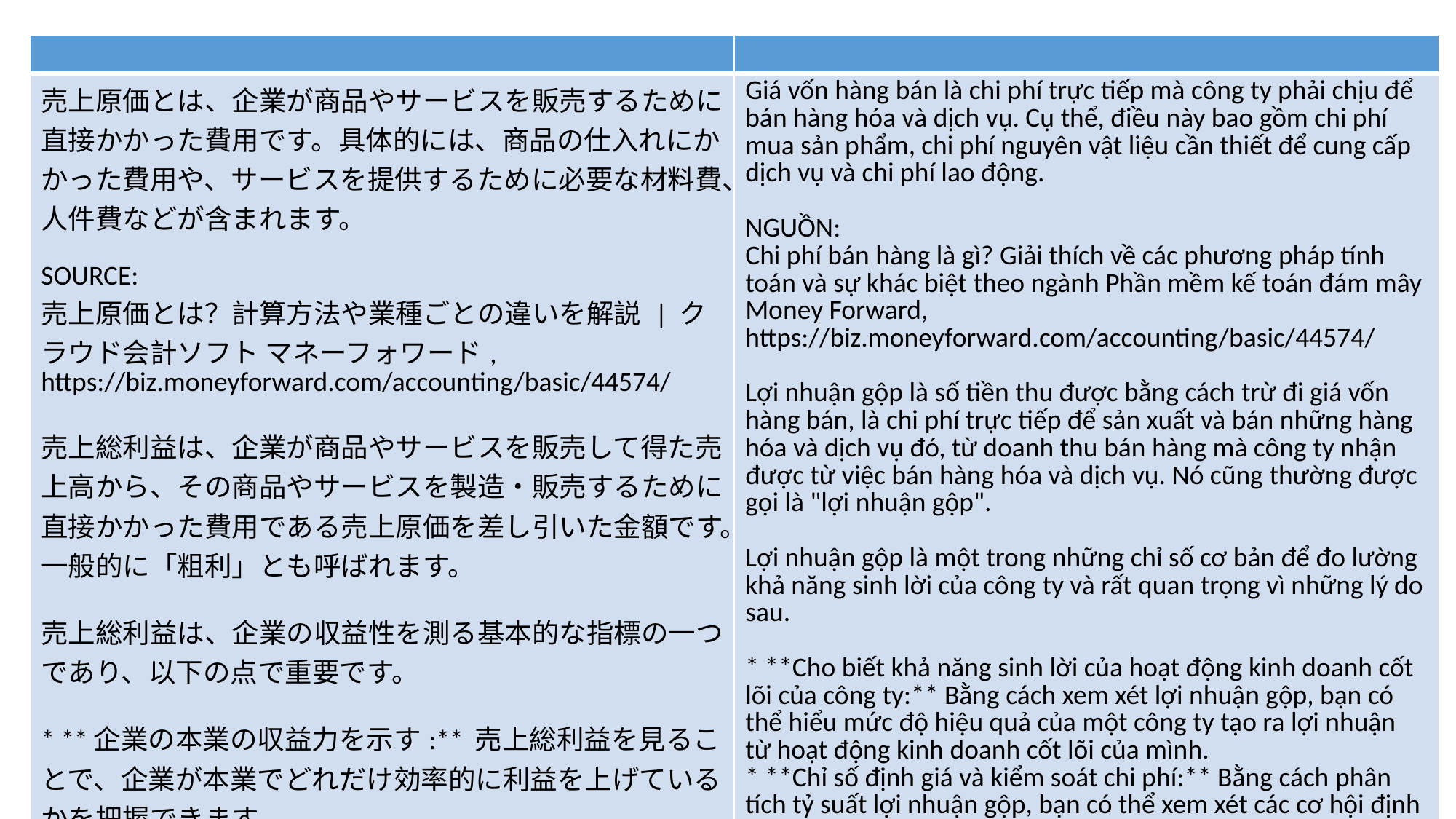

|  |  |
| --- | --- |
| 売上原価とは、企業が商品やサービスを販売するために直接かかった費用です。具体的には、商品の仕入れにかかった費用や、サービスを提供するために必要な材料費、人件費などが含まれます。 SOURCE: 売上原価とは？計算方法や業種ごとの違いを解説 | クラウド会計ソフト マネーフォワード, https://biz.moneyforward.com/accounting/basic/44574/ 売上総利益は、企業が商品やサービスを販売して得た売上高から、その商品やサービスを製造・販売するために直接かかった費用である売上原価を差し引いた金額です。一般的に「粗利」とも呼ばれます。 売上総利益は、企業の収益性を測る基本的な指標の一つであり、以下の点で重要です。 \* \*\*企業の本業の収益力を示す:\*\* 売上総利益を見ることで、企業が本業でどれだけ効率的に利益を上げているかを把握できます。 \* \*\*価格設定やコスト管理の指標となる:\*\* 売上総利益率を分析することで、適切な価格設定やコスト削減の余地を検討できます。 \* \*\*他の利益との関係性を示す:\*\* 売上総利益は、営業利益や経常利益、税引前当期利益、当期純利益といった他の利益の計算の基となります。 売上総利益は、企業の業種や事業規模によって大きく異なるため、複数の企業を比較する際には、売上総利益率を用いると便利です。 SOURCE: 売上総利益（粗利益）とは？計算方法や他の利益との違い | クラウド会計ソフト マネーフォワード, https://biz.moneyforward.com/accounting/basic/38796/ | Giá vốn hàng bán là chi phí trực tiếp mà công ty phải chịu để bán hàng hóa và dịch vụ. Cụ thể, điều này bao gồm chi phí mua sản phẩm, chi phí nguyên vật liệu cần thiết để cung cấp dịch vụ và chi phí lao động. NGUỒN: Chi phí bán hàng là gì? Giải thích về các phương pháp tính toán và sự khác biệt theo ngành Phần mềm kế toán đám mây Money Forward, https://biz.moneyforward.com/accounting/basic/44574/ Lợi nhuận gộp là số tiền thu được bằng cách trừ đi giá vốn hàng bán, là chi phí trực tiếp để sản xuất và bán những hàng hóa và dịch vụ đó, từ doanh thu bán hàng mà công ty nhận được từ việc bán hàng hóa và dịch vụ. Nó cũng thường được gọi là "lợi nhuận gộp". Lợi nhuận gộp là một trong những chỉ số cơ bản để đo lường khả năng sinh lời của công ty và rất quan trọng vì những lý do sau. \* \*\*Cho biết khả năng sinh lời của hoạt động kinh doanh cốt lõi của công ty:\*\* Bằng cách xem xét lợi nhuận gộp, bạn có thể hiểu mức độ hiệu quả của một công ty tạo ra lợi nhuận từ hoạt động kinh doanh cốt lõi của mình. \* \*\*Chỉ số định giá và kiểm soát chi phí:\*\* Bằng cách phân tích tỷ suất lợi nhuận gộp, bạn có thể xem xét các cơ hội định giá và giảm chi phí phù hợp. \* \*\*Thể hiện mối quan hệ với các khoản lợi nhuận khác:\*\* Lợi nhuận gộp là cơ sở để tính toán các khoản lợi nhuận khác như lợi nhuận hoạt động, lợi nhuận thông thường, lợi nhuận trước thuế và lợi nhuận ròng. Vì lợi nhuận gộp thay đổi rất nhiều tùy thuộc vào ngành và quy mô kinh doanh của công ty nên việc sử dụng tỷ suất lợi nhuận gộp khi so sánh nhiều công ty sẽ rất thuận tiện. NGUỒN: Lợi nhuận gộp (lợi nhuận gộp) là gì? Phương pháp tính toán và chênh lệch so với lợi nhuận khác Phần mềm kế toán đám mây Money Forward, https://biz.moneyforward.com/accounting/basic/38796/ |